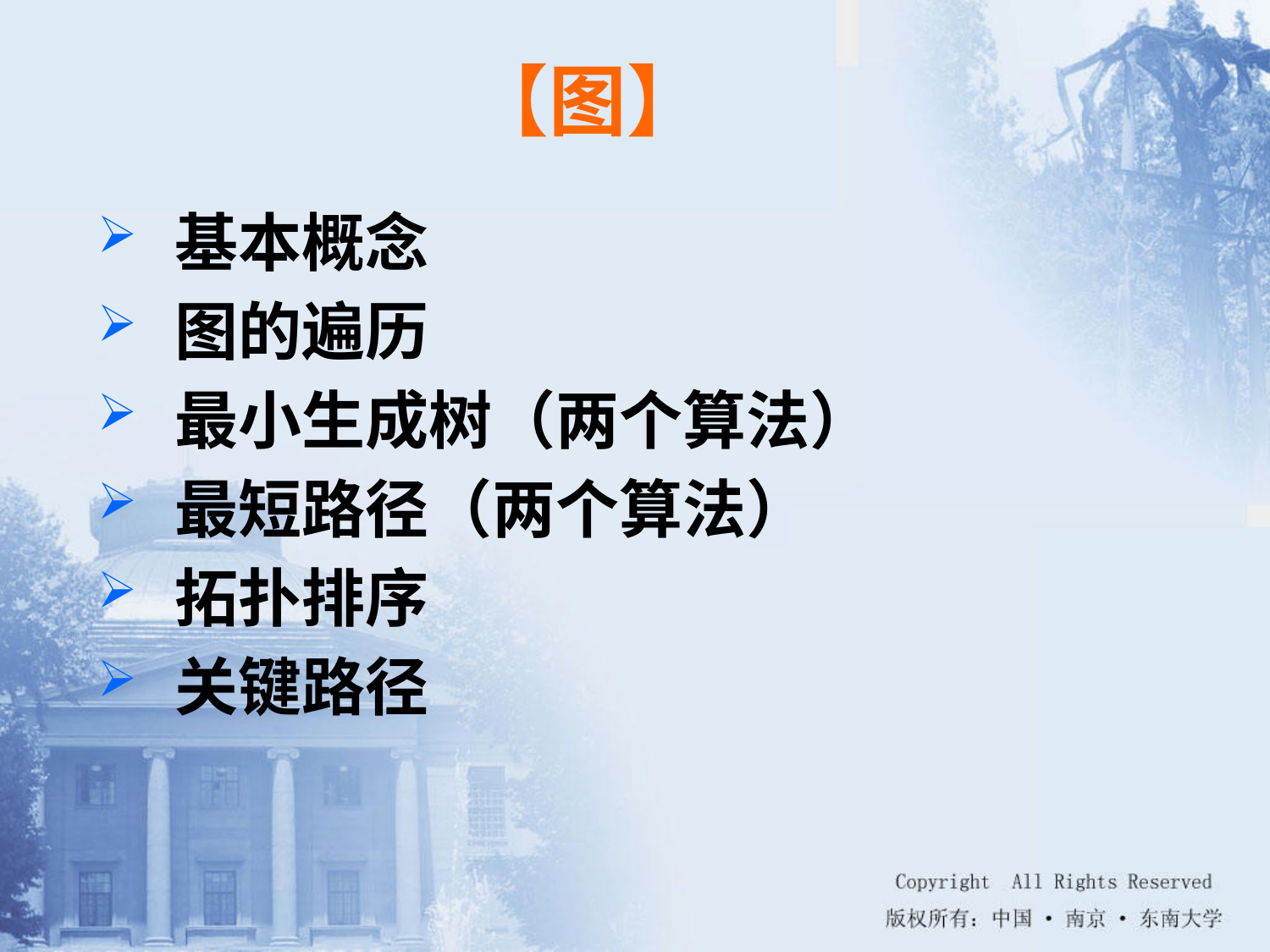

【图】
 基本概念
 图的遍历
 最小生成树（两个算法）
 最短路径（两个算法）
 拓扑排序
 关键路径